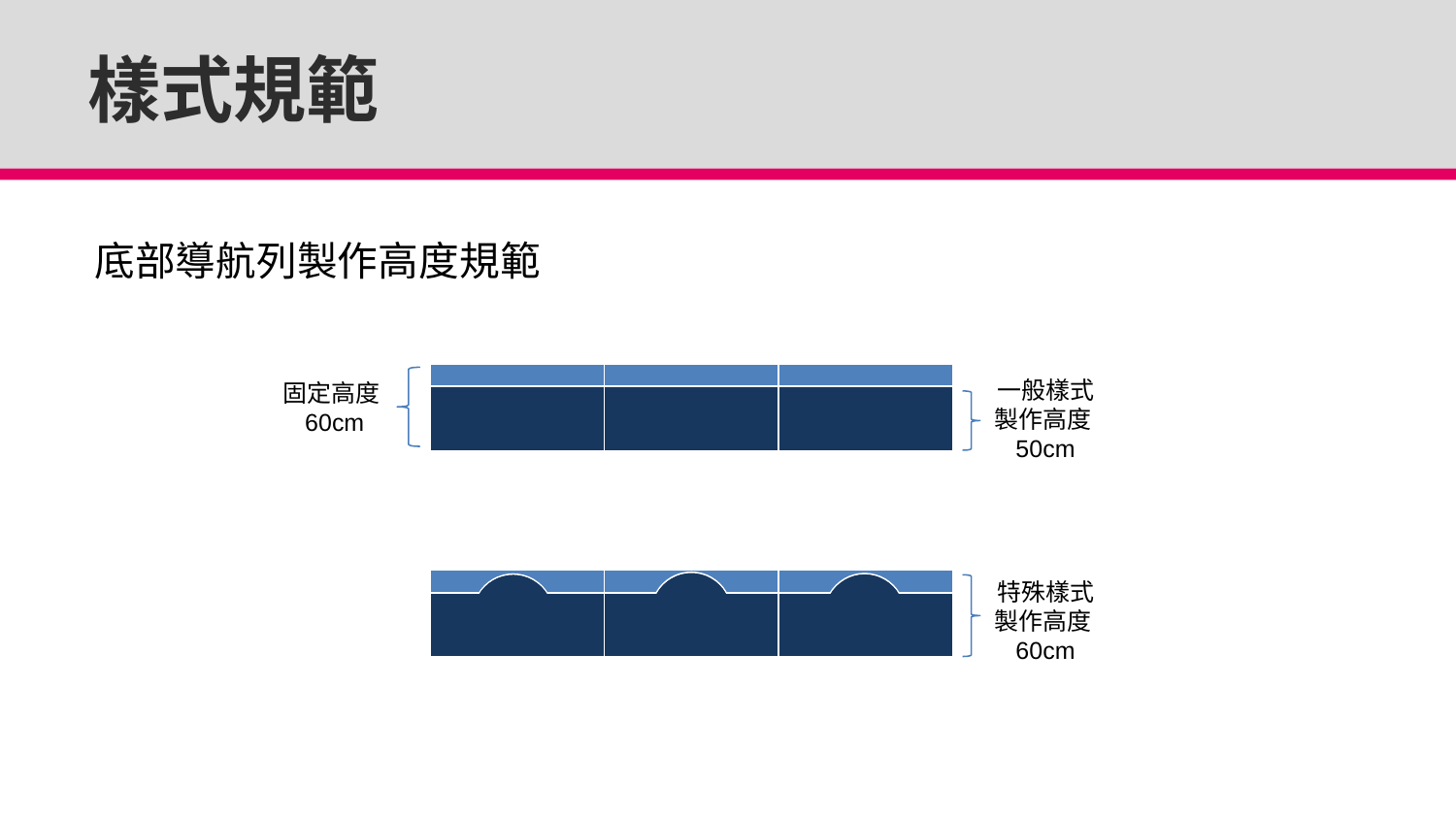

# 樣式規範
底部導航列製作高度規範
|  |  |  |
| --- | --- | --- |

一般樣式
製作高度50cm
固定高度60cm
|  |  |  |
| --- | --- | --- |

|  |  |  |
| --- | --- | --- |
特殊樣式
製作高度60cm

|  |  |  |
| --- | --- | --- |